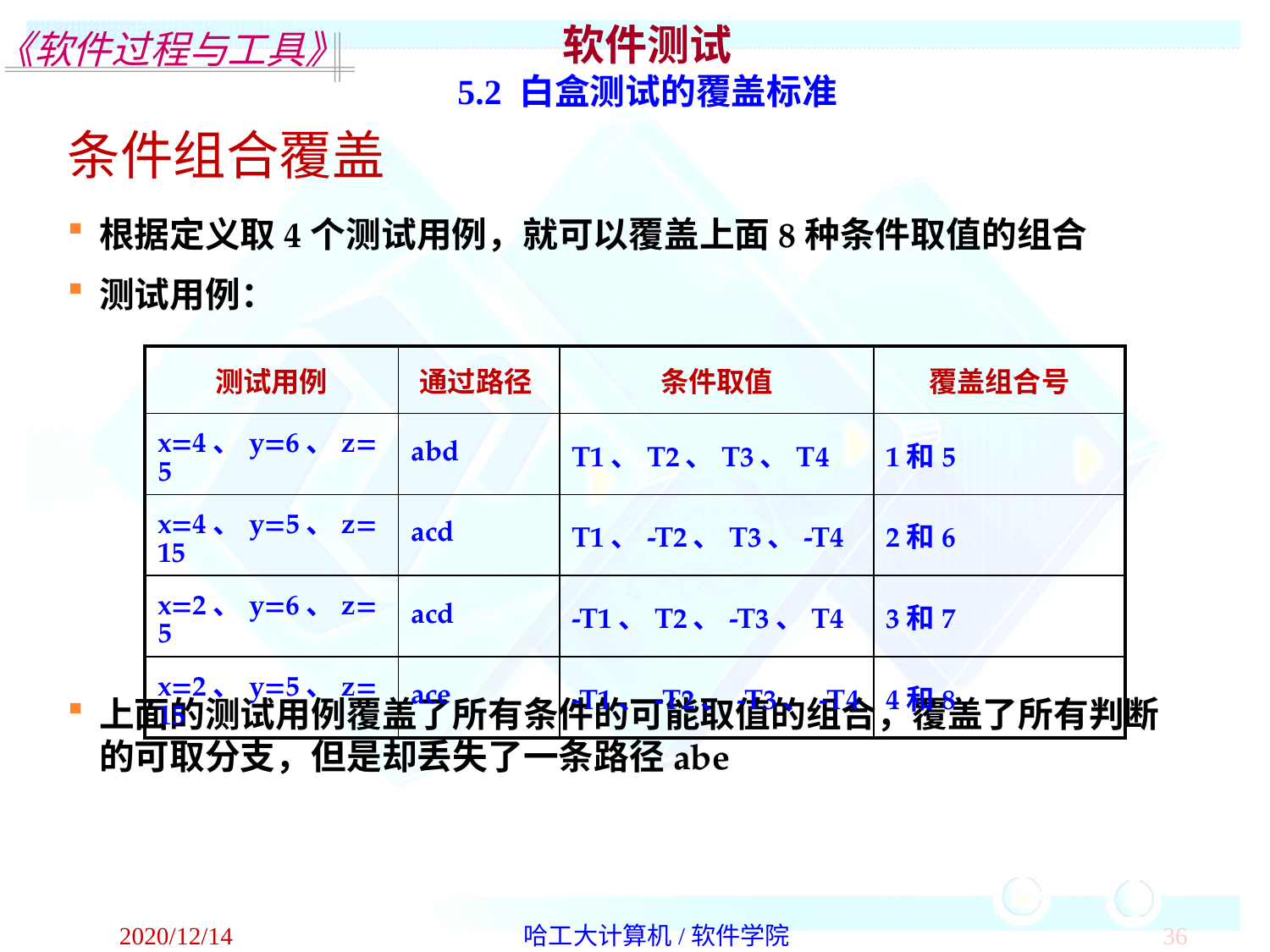

软件测试
5.2 白盒测试的覆盖标准
条件组合覆盖
根据定义取4个测试用例，就可以覆盖上面8种条件取值的组合
测试用例：

上面的测试用例覆盖了所有条件的可能取值的组合，覆盖了所有判断的可取分支，但是却丢失了一条路径abe
| 测试用例 | 通过路径 | 条件取值 | 覆盖组合号 |
| --- | --- | --- | --- |
| x=4、y=6、z=5 | abd | T1、T2、T3、T4 | 1和5 |
| x=4、y=5、z=15 | acd | T1、-T2、T3、-T4 | 2和6 |
| x=2、y=6、z=5 | acd | -T1、T2、-T3、T4 | 3和7 |
| x=2、y=5、z=15 | ace | -T1、-T2、-T3、-T4 | 4和8 |